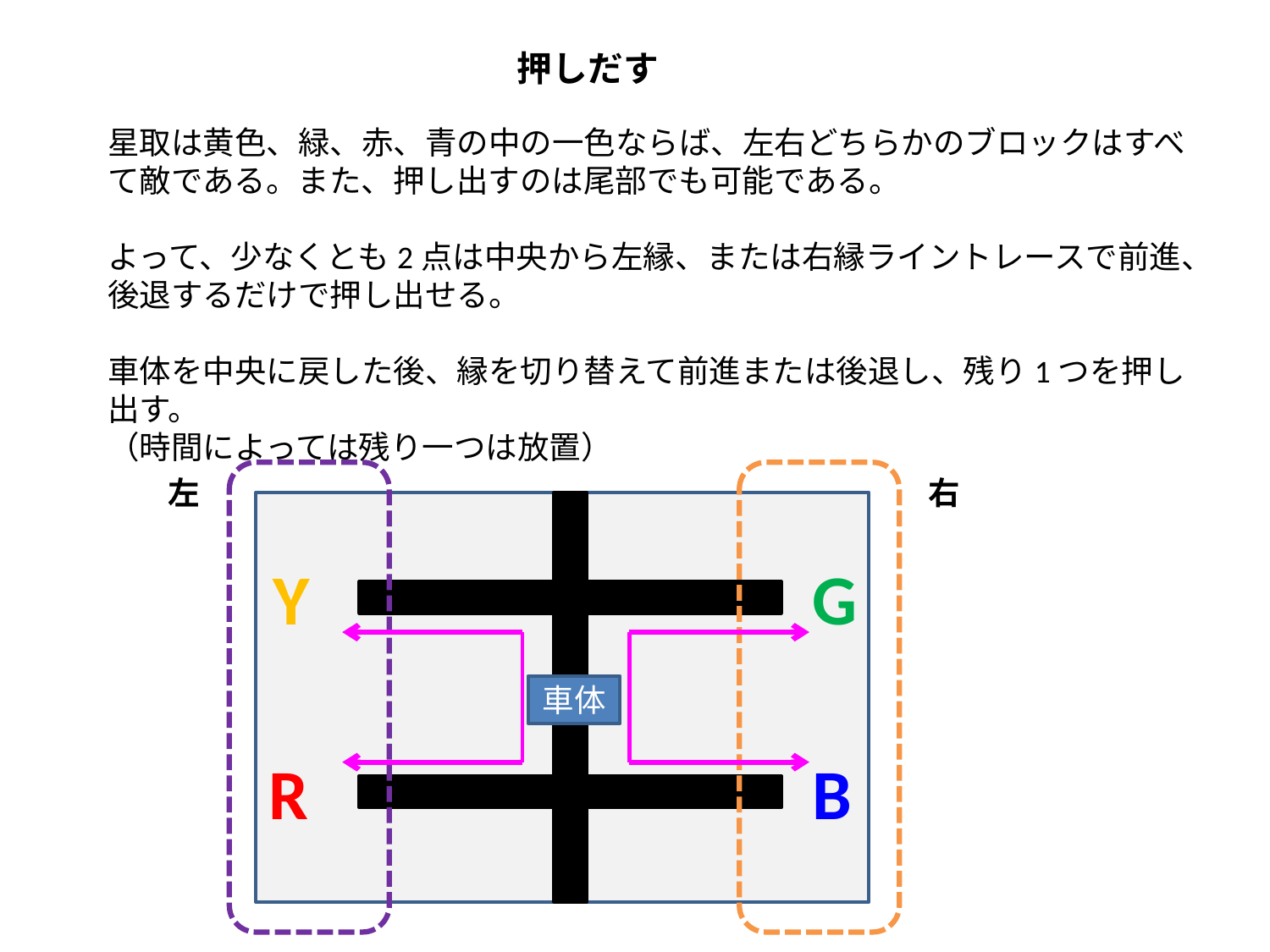

押しだす
星取は黄色、緑、赤、青の中の一色ならば、左右どちらかのブロックはすべて敵である。また、押し出すのは尾部でも可能である。

よって、少なくとも2点は中央から左縁、または右縁ライントレースで前進、後退するだけで押し出せる。

車体を中央に戻した後、縁を切り替えて前進または後退し、残り1つを押し出す。
（時間によっては残り一つは放置）

左
右

車体

Y
G
R
B